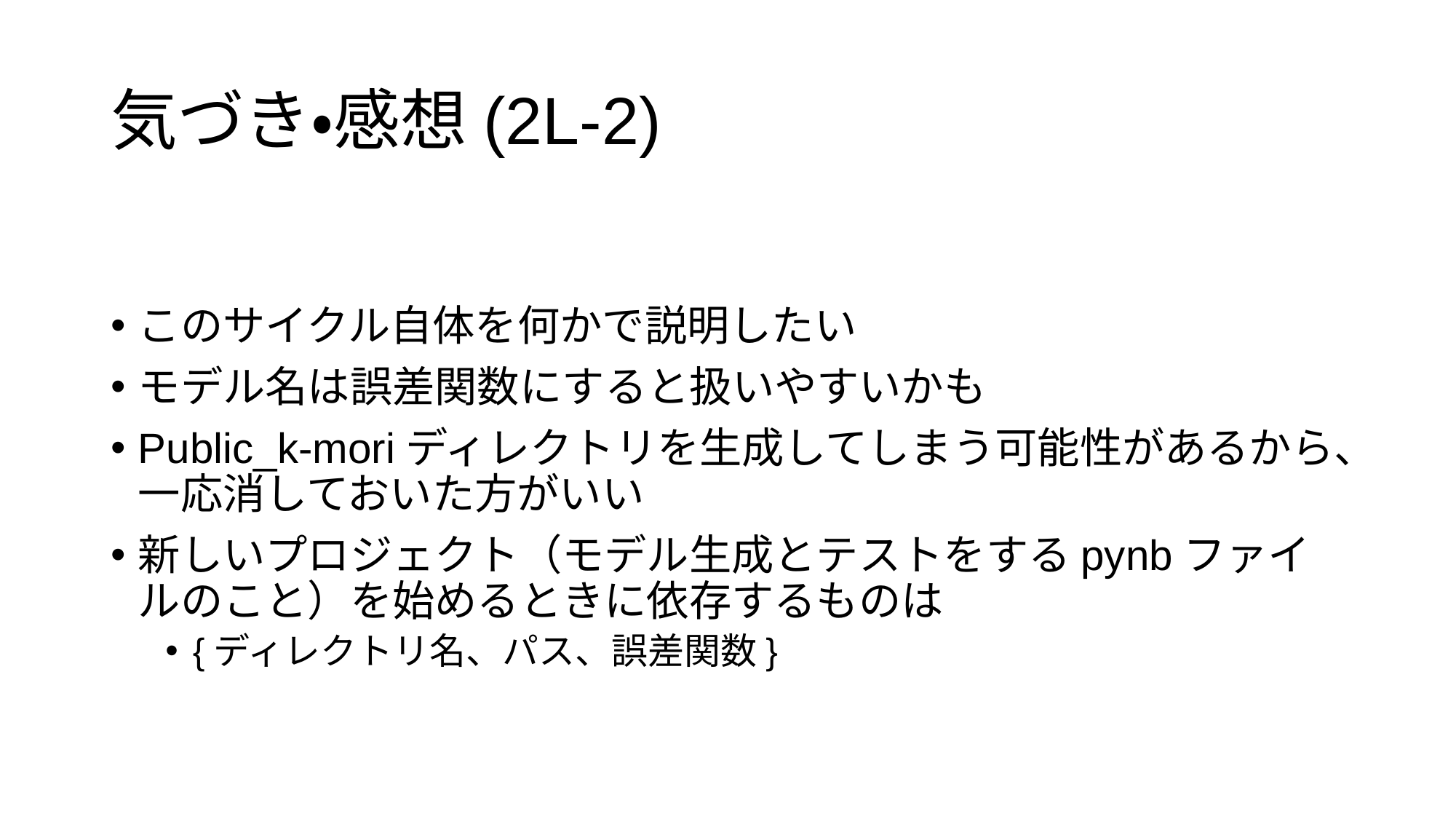

# 気づき・感想(2L-2)
このサイクル自体を何かで説明したい
モデル名は誤差関数にすると扱いやすいかも
Public_k-moriディレクトリを生成してしまう可能性があるから、一応消しておいた方がいい
新しいプロジェクト（モデル生成とテストをするpynbファイルのこと）を始めるときに依存するものは
{ディレクトリ名、パス、誤差関数}